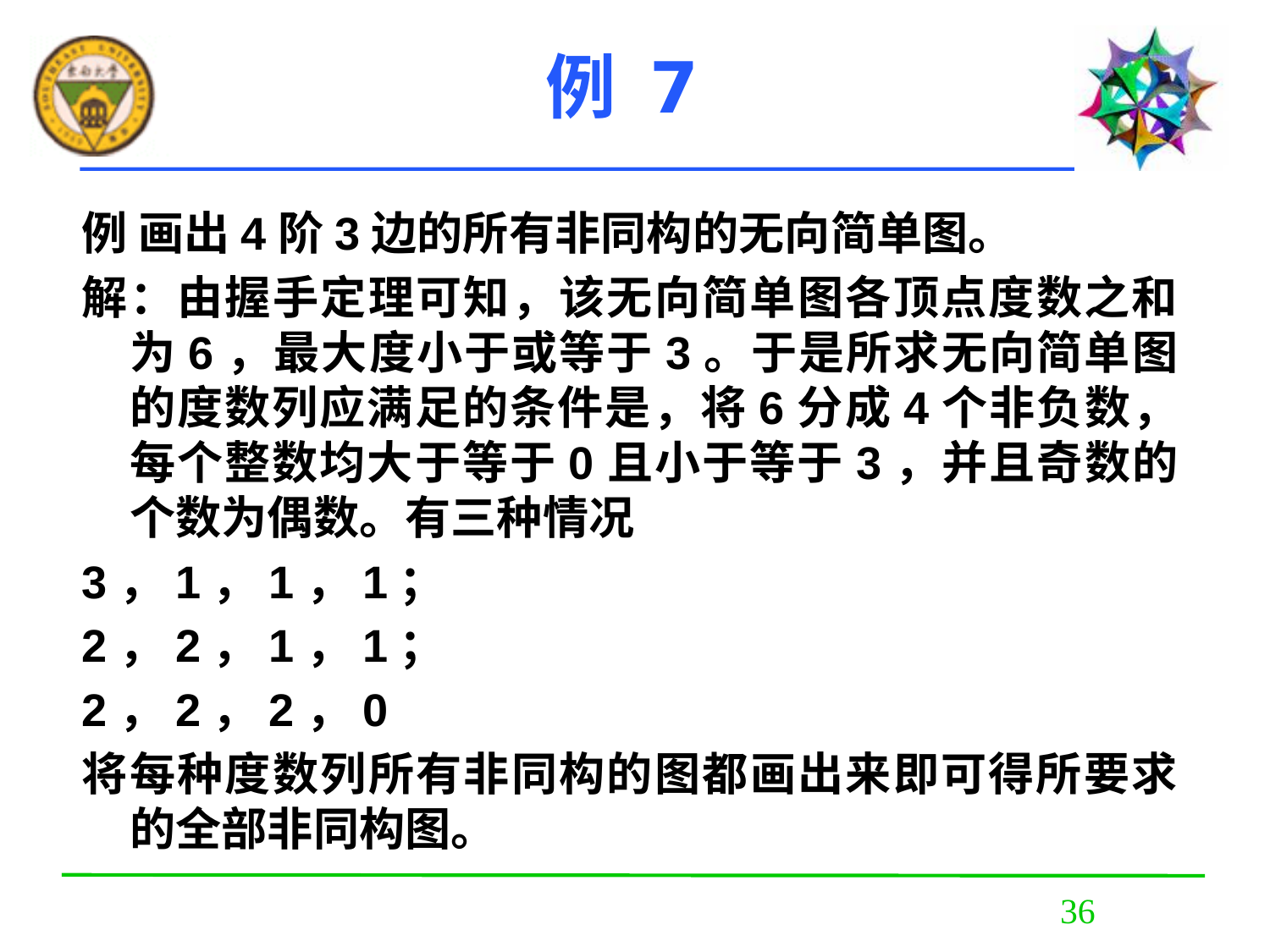

# 例 7
例 画出4阶3边的所有非同构的无向简单图。
解：由握手定理可知，该无向简单图各顶点度数之和为6，最大度小于或等于3。于是所求无向简单图的度数列应满足的条件是，将6分成4个非负数，每个整数均大于等于0且小于等于3，并且奇数的个数为偶数。有三种情况
3，1，1，1；
2，2，1，1；
2，2，2，0
将每种度数列所有非同构的图都画出来即可得所要求的全部非同构图。